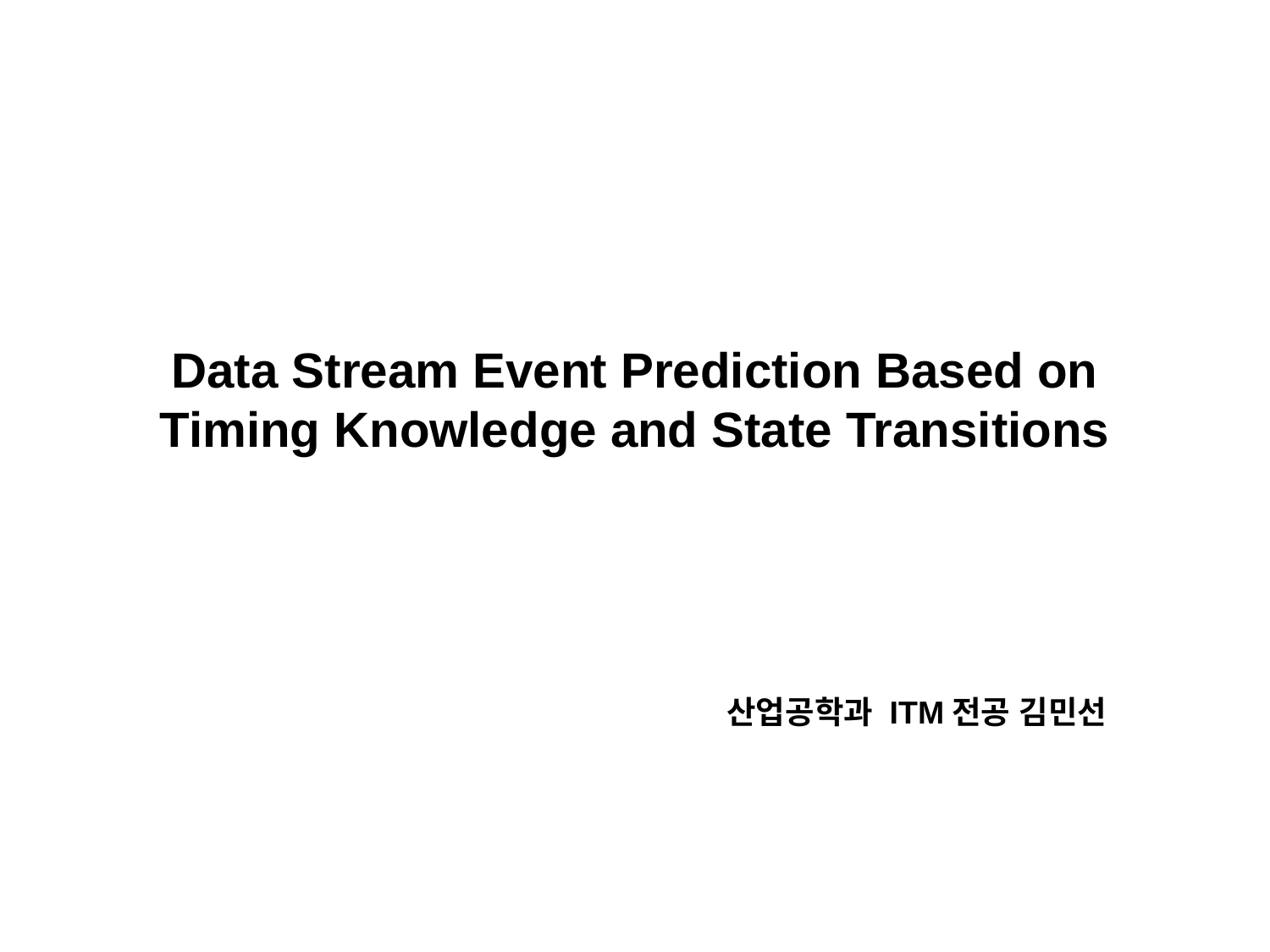

# Data Stream Event Prediction Based on Timing Knowledge and State Transitions
  산업공학과 ITM전공 김민선